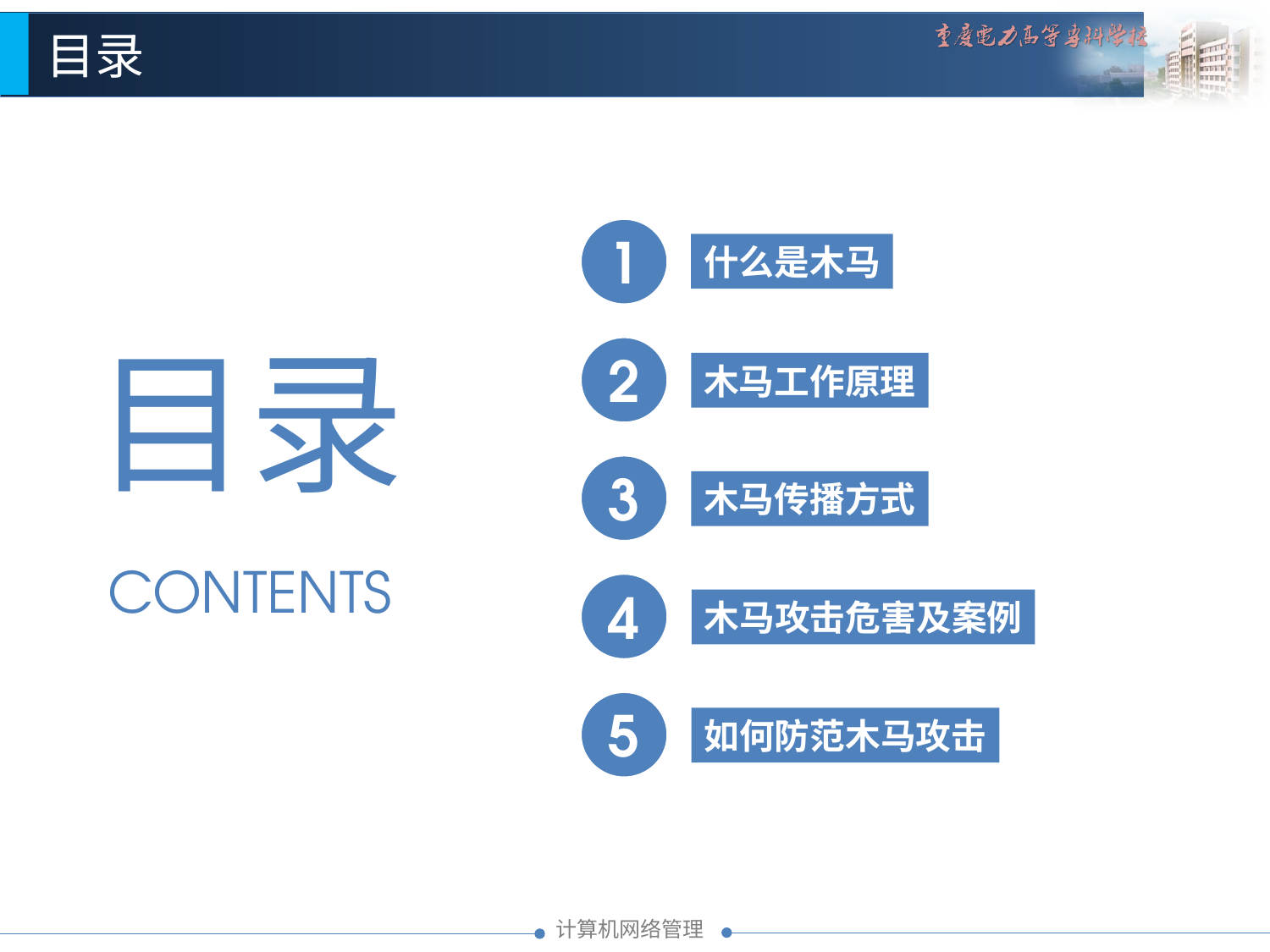

目录
1
什么是木马
目录
2
木马工作原理
3
木马传播方式
CONTENTS
4
木马攻击危害及案例
5
如何防范木马攻击